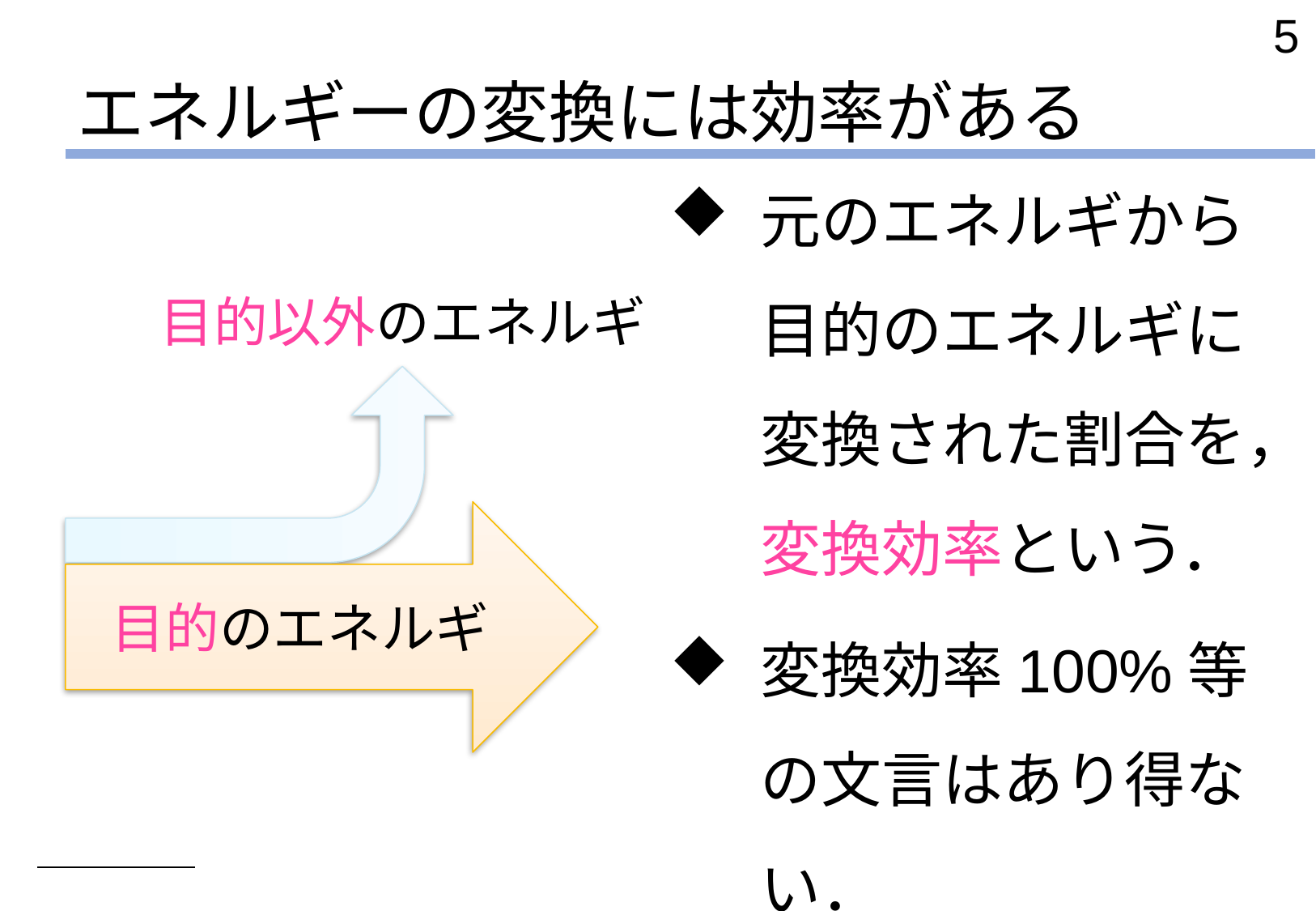

5
# エネルギーの変換には効率がある
元のエネルギから目的のエネルギに変換された割合を，変換効率という．
変換効率100%等の文言はあり得ない．

目的以外のエネルギ
目的のエネルギ